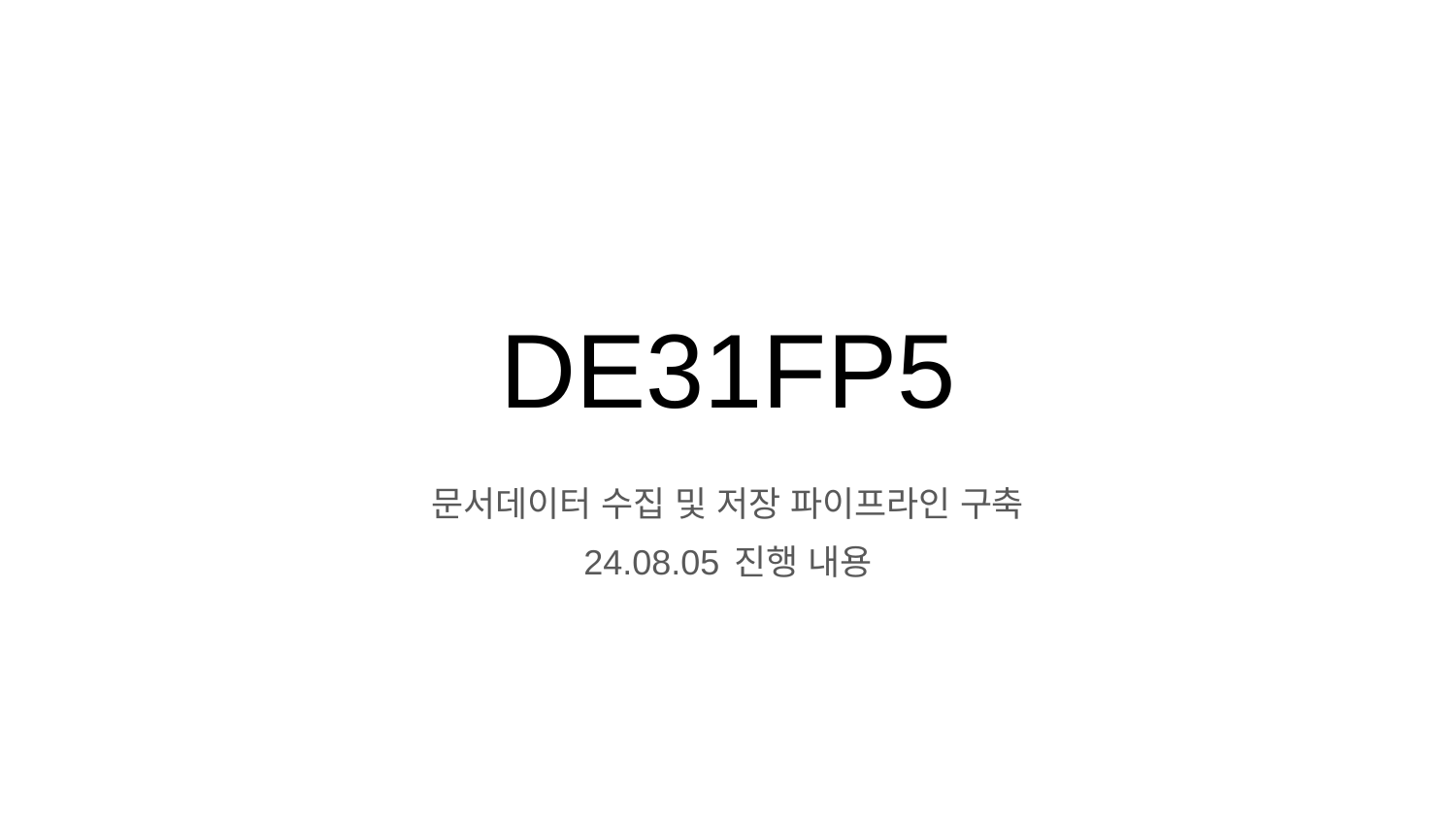

# DE31FP5
문서데이터 수집 및 저장 파이프라인 구축
24.08.05 진행 내용